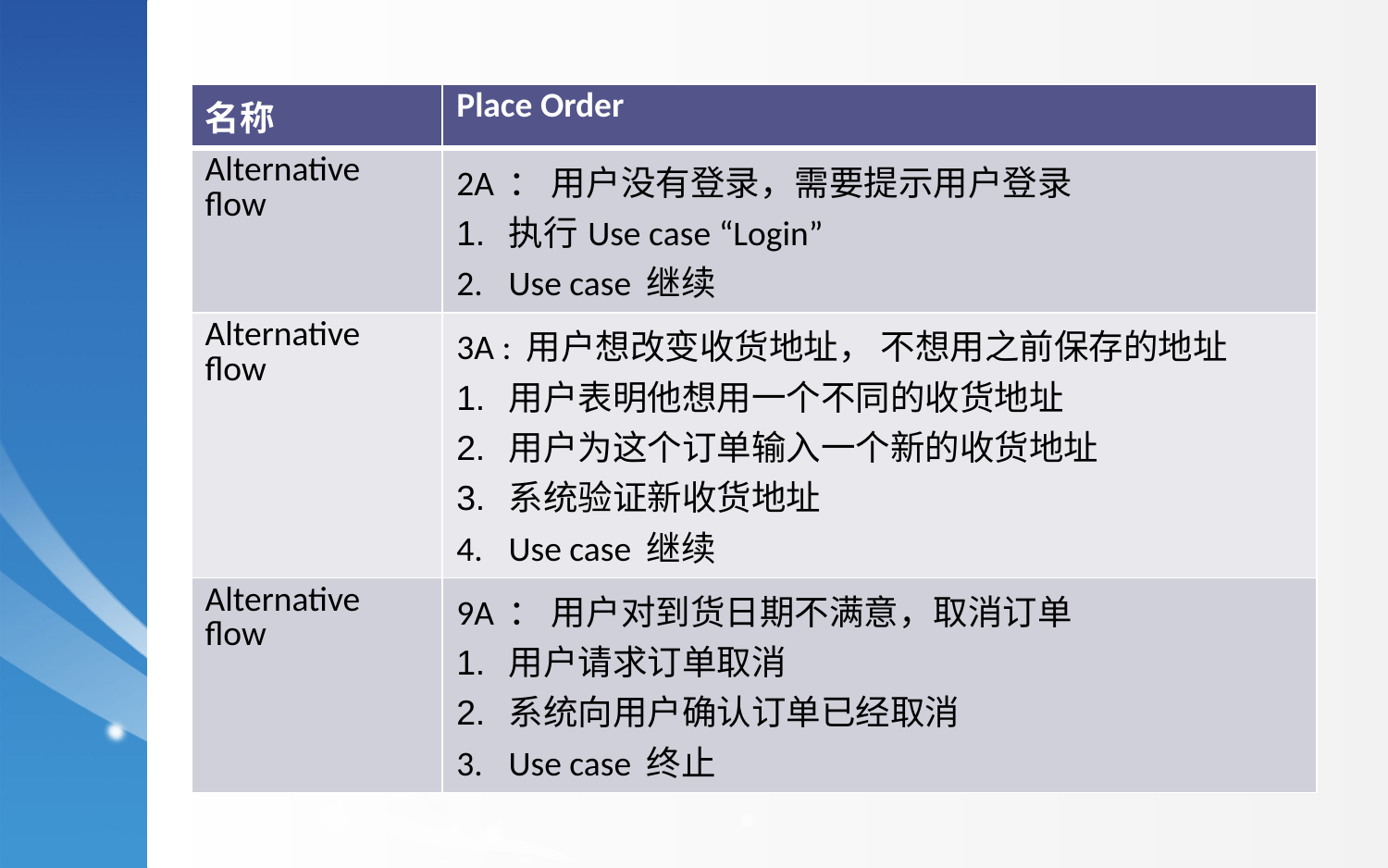

| 名称 | Place Order |
| --- | --- |
| Alternative flow | 2A ： 用户没有登录，需要提示用户登录 执行Use case “Login” Use case 继续 |
| Alternative flow | 3A : 用户想改变收货地址， 不想用之前保存的地址 用户表明他想用一个不同的收货地址 用户为这个订单输入一个新的收货地址 系统验证新收货地址 Use case 继续 |
| Alternative flow | 9A ： 用户对到货日期不满意，取消订单 用户请求订单取消 系统向用户确认订单已经取消 Use case 终止 |